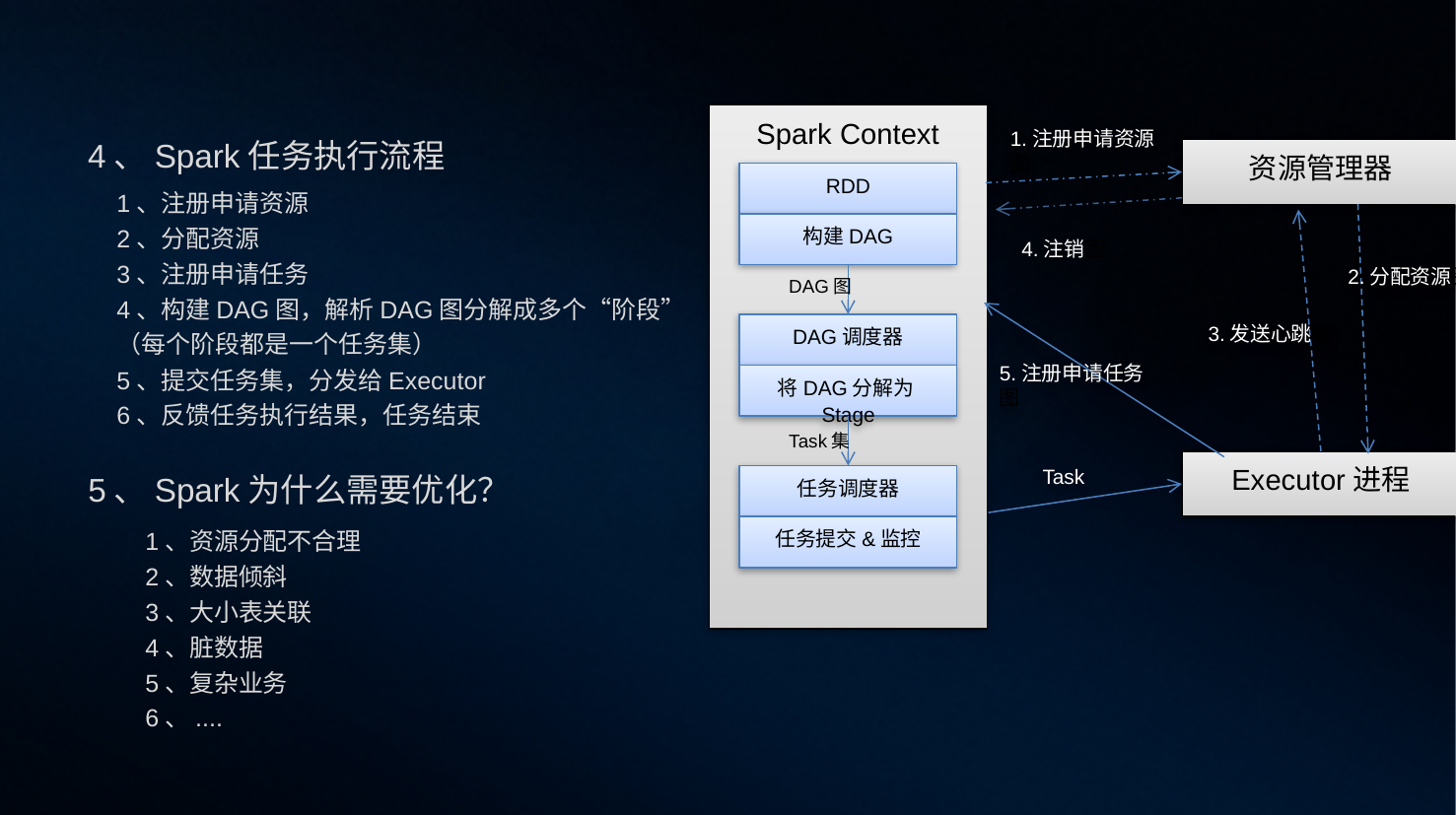

Spark Context
1.注册申请资源图
4、Spark任务执行流程
资源管理器
RDD
1、注册申请资源
2、分配资源
3、注册申请任务
4、构建DAG图，解析DAG图分解成多个“阶段”
（每个阶段都是一个任务集）
5、提交任务集，分发给Executor
6、反馈任务执行结果，任务结束
构建DAG
4.注销图
2.分配资源图
DAG图
3.发送心跳图
DAG调度器
5.注册申请任务图
将DAG分解为Stage
Task集
Executor进程
Task
5、Spark为什么需要优化？
任务调度器
1、资源分配不合理
2、数据倾斜
3、大小表关联
4、脏数据
5、复杂业务
6、....
任务提交&监控